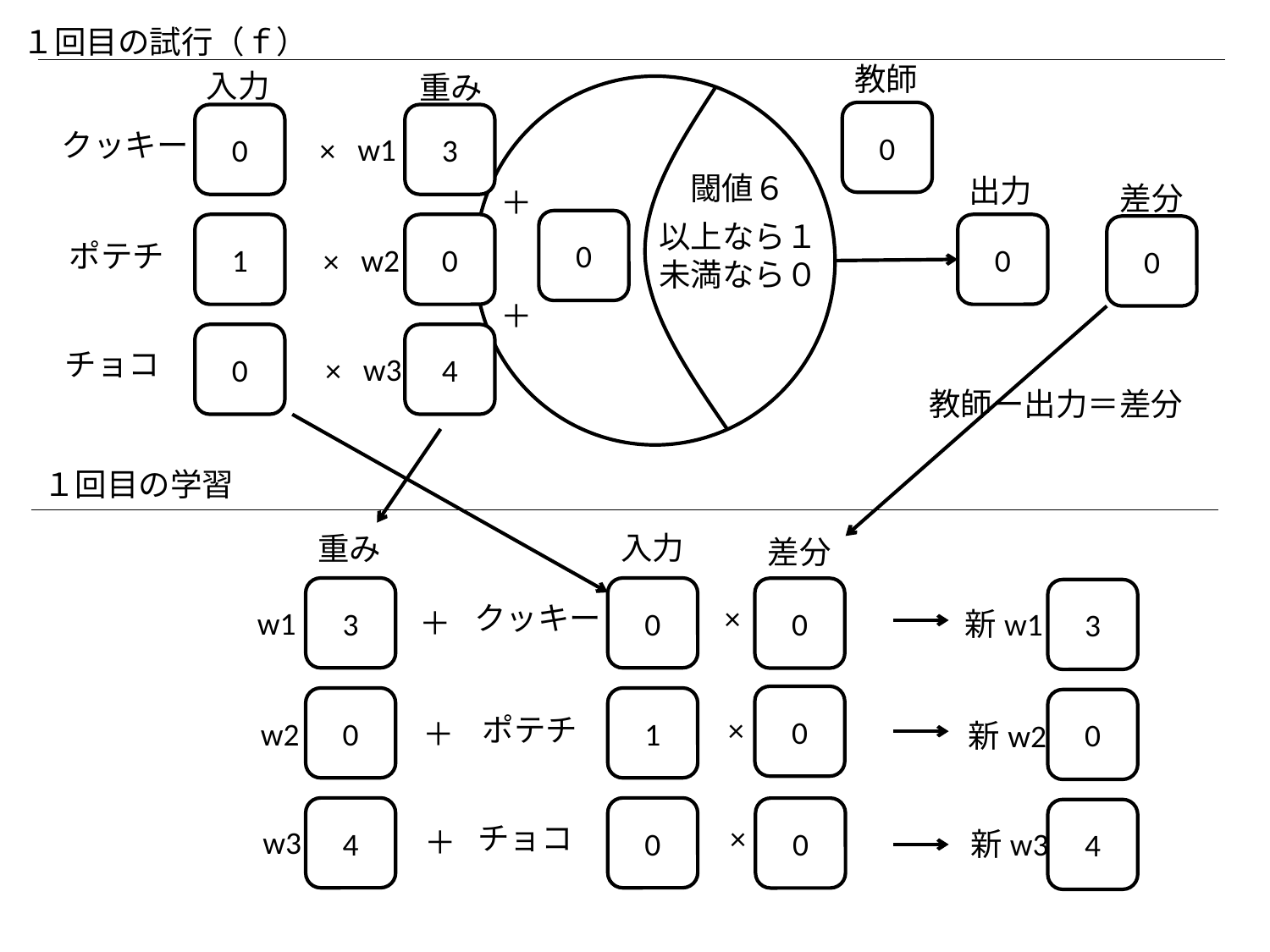

１回目の試行（ｆ）
教師
入力
重み

0
0
3
クッキー
w1
×
閾値６
出力
差分
＋
以上なら１
未満なら０
0
1
0
0
0
ポテチ
w2
×
＋
0
4
チョコ
w3
×
教師ー出力＝差分
１回目の学習
入力
重み
差分
3
0
0
3
クッキー
×
w1
＋
新w1
0
0
1
0
ポテチ
×
w2
＋
新w2
4
0
0
4
チョコ
×
w3
＋
新w3